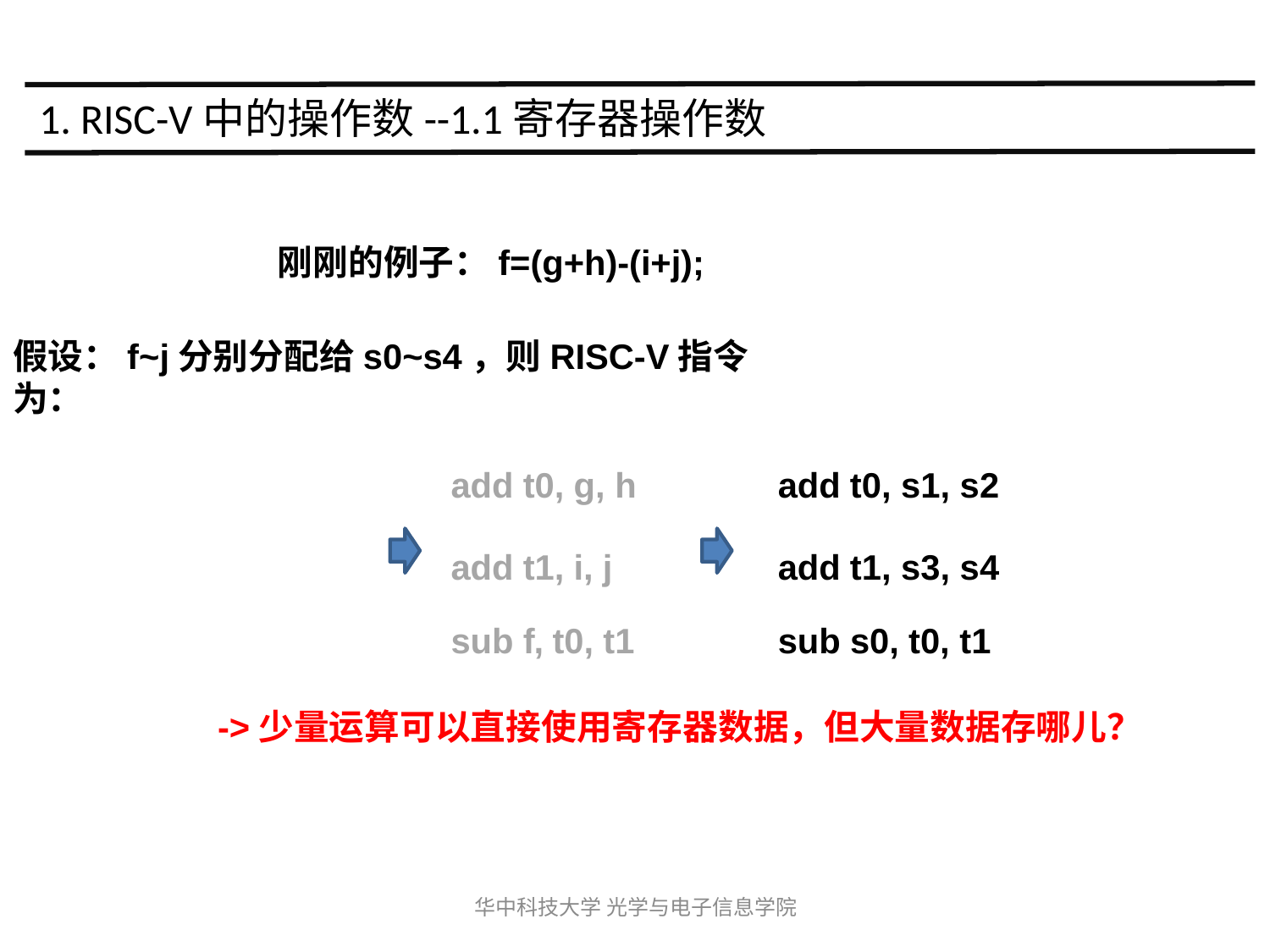

华中科技大学光学与电子信息学院
# 1. RISC-V中的操作数--1.1寄存器操作数
刚刚的例子：f=(g+h)-(i+j);

假设：f~j分别分配给s0~s4，则RISC-V指令为：
add t0, g, h
add t1, i, j  sub f, t0, t1
add t0, s1, s2
add t1, s3, s4  sub s0, t0, t1

->少量运算可以直接使用寄存器数据，但大量数据存哪儿？